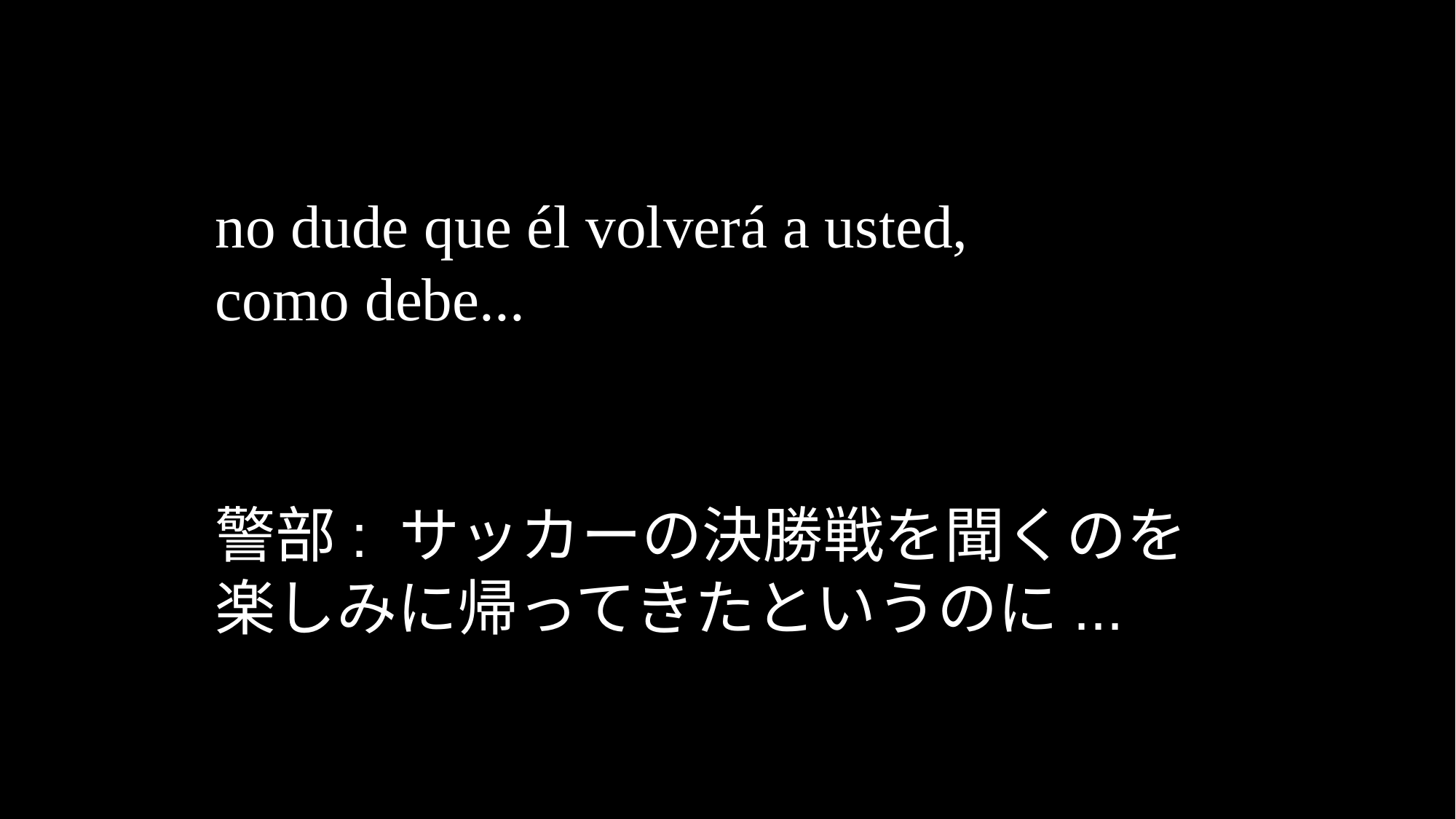

no dude que él volverá a usted, como debe...

警部: サッカーの決勝戦を聞くのを楽しみに帰ってきたというのに...